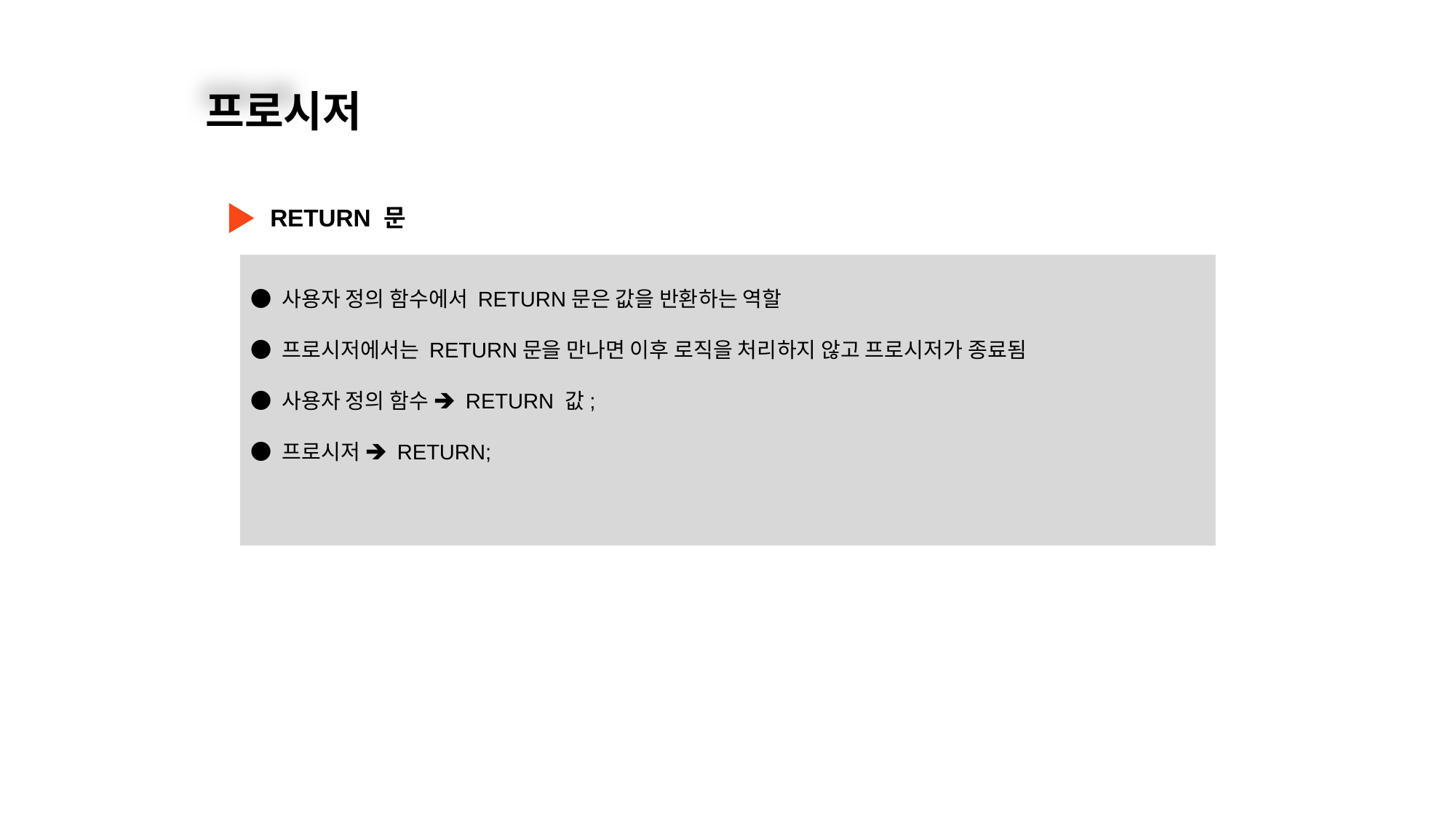

프로시저

RETURN 문

● 사용자 정의 함수에서 RETURN문은 값을 반환하는 역할

● 프로시저에서는 RETURN문을 만나면 이후 로직을 처리하지 않고 프로시저가 종료됨

● 사용자 정의 함수 🡺 RETURN 값;

● 프로시저 🡺 RETURN;